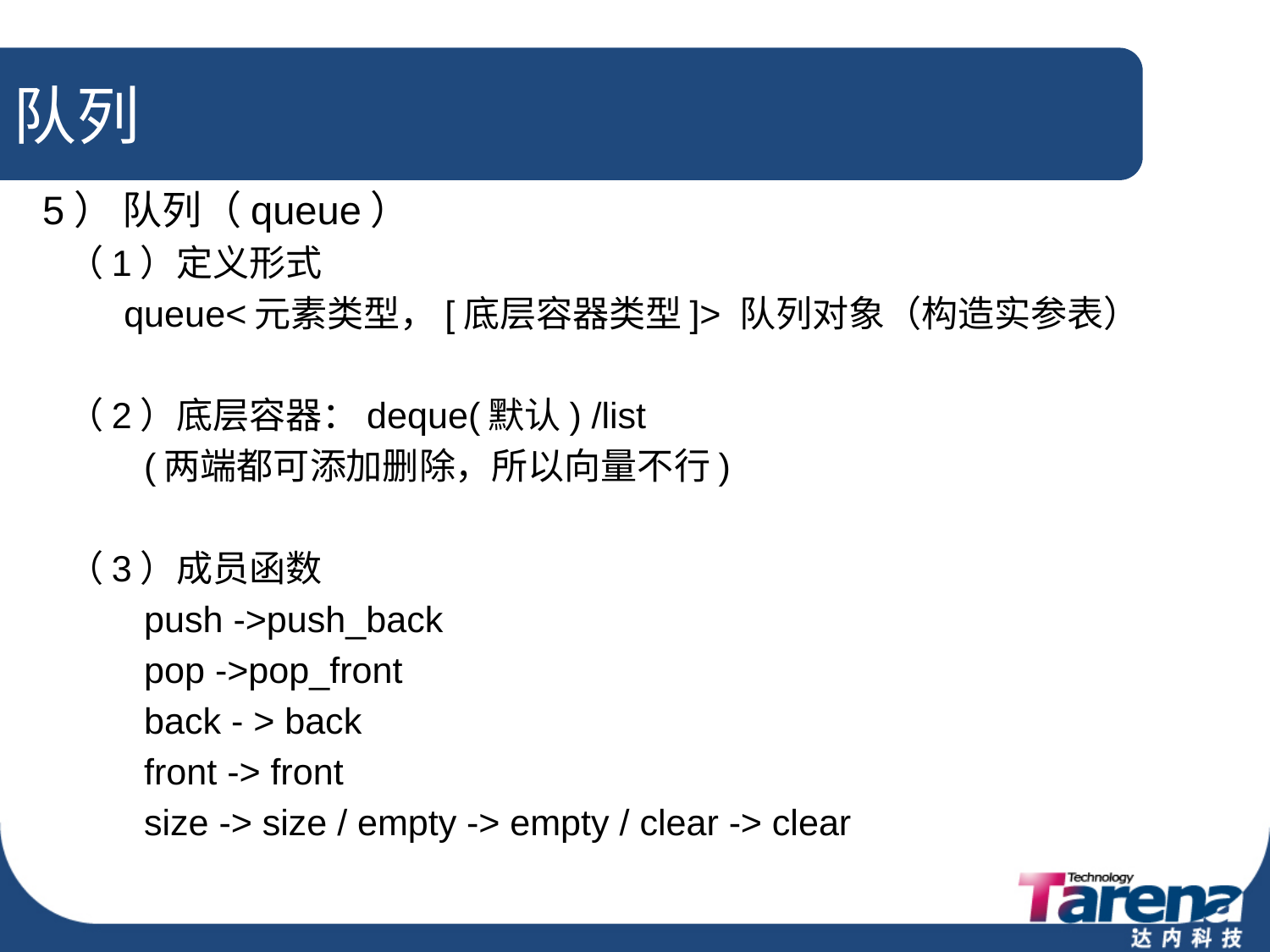

# 队列
5） 队列（queue）
  （1）定义形式
        queue<元素类型，[底层容器类型]> 队列对象（构造实参表）

  （2）底层容器：deque(默认) /list
          (两端都可添加删除，所以向量不行)

  （3）成员函数
          push ->push_back
          pop ->pop_front
          back - > back
          front -> front
          size -> size / empty -> empty / clear -> clear